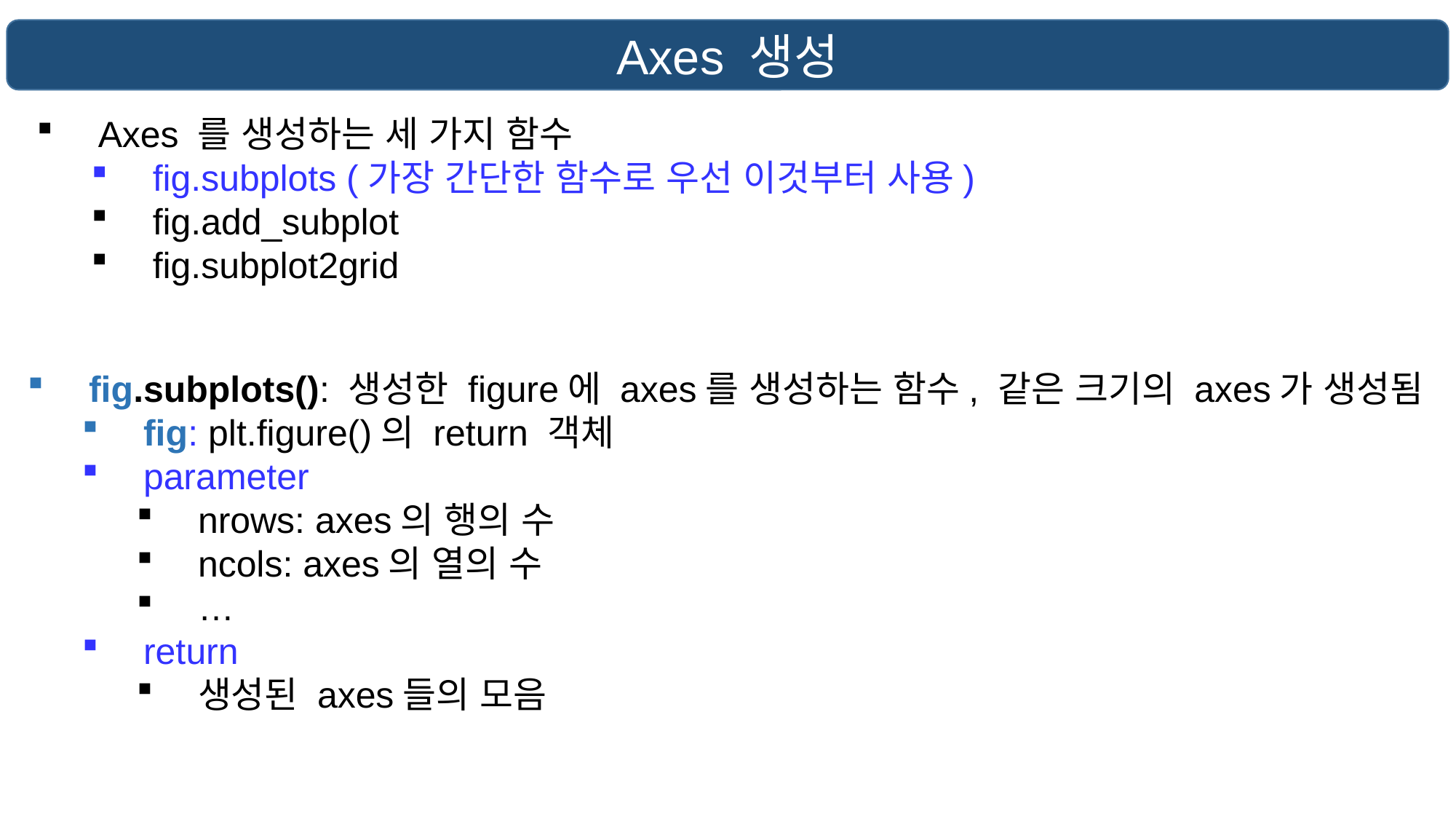

Axes 생성
Axes 를 생성하는 세 가지 함수
fig.subplots (가장 간단한 함수로 우선 이것부터 사용)
fig.add_subplot
fig.subplot2grid

fig.subplots(): 생성한 figure에 axes를 생성하는 함수, 같은 크기의 axes가 생성됨
fig: plt.figure()의 return 객체
parameter
nrows: axes의 행의 수
ncols: axes의 열의 수
…
return
생성된 axes들의 모음